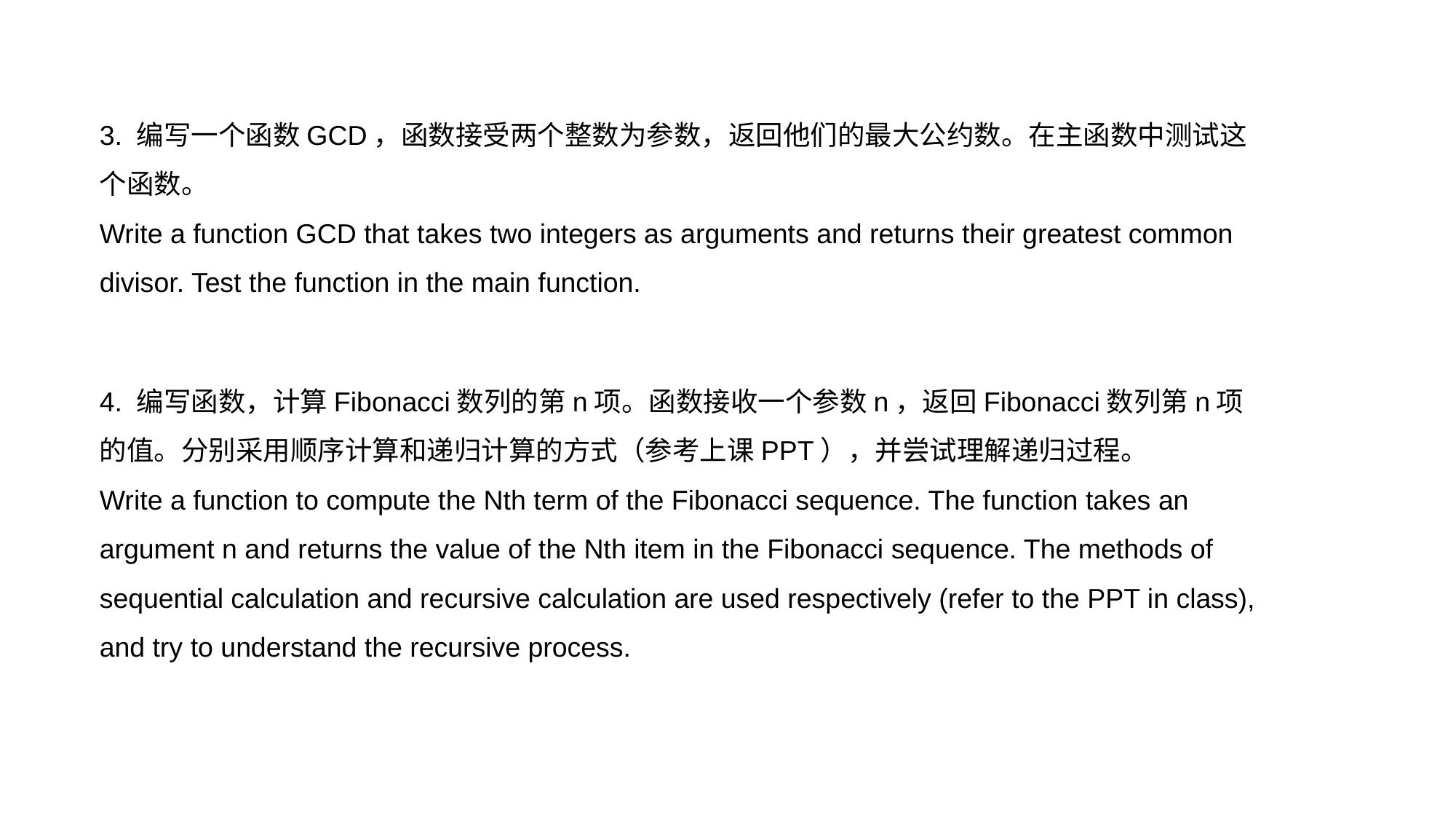

3. 编写一个函数GCD，函数接受两个整数为参数，返回他们的最大公约数。在主函数中测试这个函数。
Write a function GCD that takes two integers as arguments and returns their greatest common divisor. Test the function in the main function.
4. 编写函数，计算Fibonacci数列的第n项。函数接收一个参数n，返回Fibonacci数列第n项的值。分别采用顺序计算和递归计算的方式（参考上课PPT），并尝试理解递归过程。
Write a function to compute the Nth term of the Fibonacci sequence. The function takes an argument n and returns the value of the Nth item in the Fibonacci sequence. The methods of sequential calculation and recursive calculation are used respectively (refer to the PPT in class), and try to understand the recursive process.